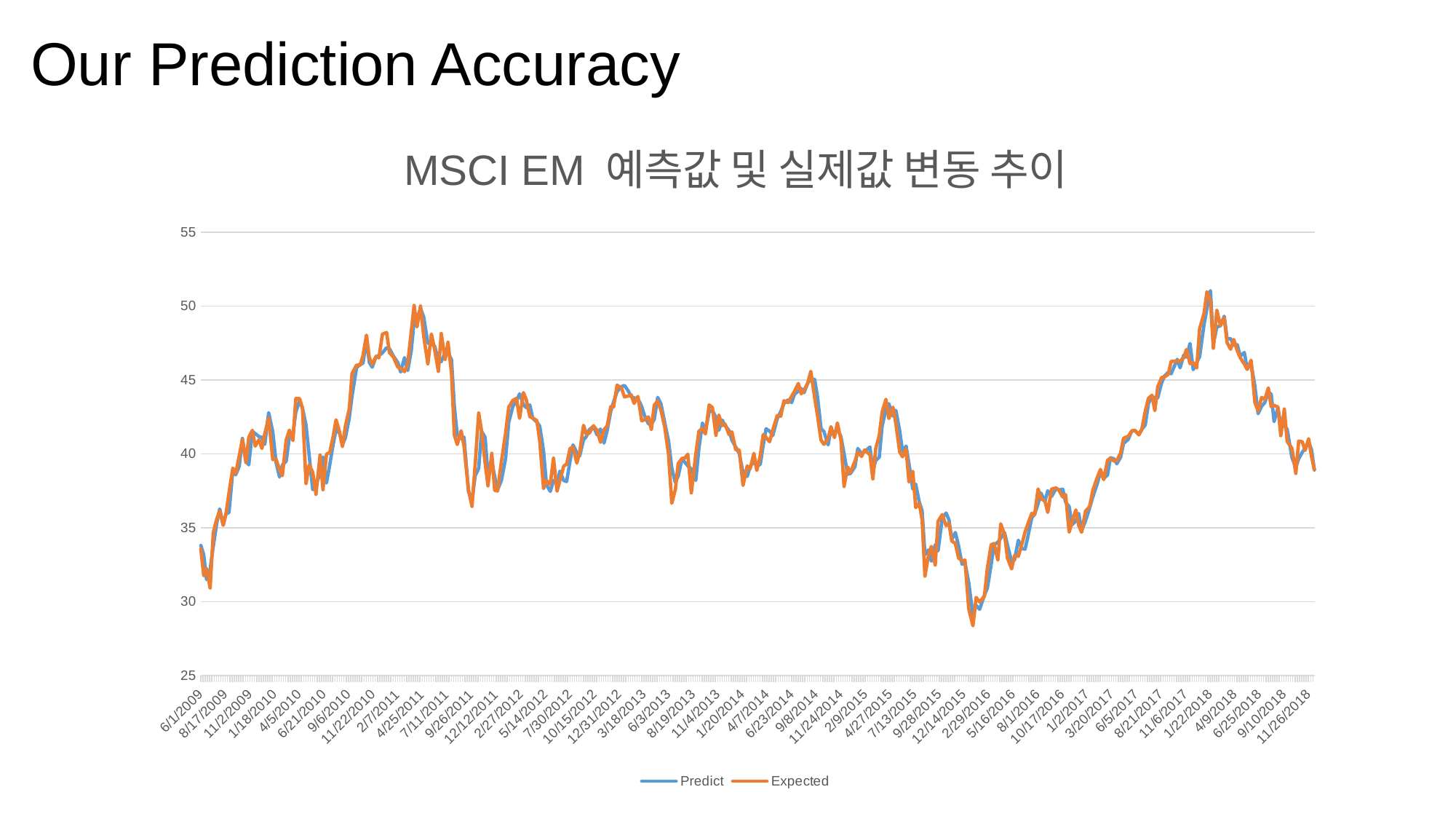

Our Prediction Accuracy

### Chart: MSCI EM 예측값 및 실제값 변동 추이

| Category | Predict | Expected |
|---|---|---|
| 39965 | 33.7985171436623 | 33.568 |
| 39974 | 33.165594572418 | 31.75 |
| 39983 | 31.4836183343022 | 32.23 |
| 39994 | 32.1743297530043 | 30.92 |
| 40004 | 33.7531547489061 | 34.665 |
| 40015 | 35.3426308681254 | 35.61 |
| 40024 | 36.2668365478921 | 36.12 |
| 40035 | 35.1979191244885 | 35.16 |
| 40044 | 35.9530849064884 | 36.02 |
| 40053 | 36.0187734682931 | 37.35 |
| 40065 | 38.8662297287638 | 39.03 |
| 40074 | 38.581238832701 | 38.669 |
| 40085 | 39.1547250608627 | 39.85 |
| 40095 | 41.0414484923661 | 40.98 |
| 40106 | 39.5040025763208 | 39.41 |
| 40115 | 39.253254131375 | 41.11 |
| 40126 | 41.5183541385493 | 41.59 |
| 40135 | 41.3699990357562 | 40.52 |
| 40147 | 41.1664515772793 | 40.96 |
| 40156 | 41.1145927465132 | 40.36 |
| 40165 | 40.6464848730492 | 41.36 |
| 40177 | 42.7860825684026 | 42.42 |
| 40190 | 41.4883641770713 | 39.61 |
| 40200 | 39.4321655134992 | 39.63 |
| 40211 | 38.4249517442427 | 38.93 |
| 40220 | 39.2306186968546 | 38.52 |
| 40232 | 39.5038817631116 | 40.95 |
| 40242 | 41.1724846275556 | 41.6 |
| 40253 | 41.3517164003771 | 40.9 |
| 40262 | 42.8248490690399 | 43.74 |
| 40274 | 43.6041492802911 | 43.74 |
| 40283 | 43.0881942387355 | 43.06 |
| 40294 | 41.9407438009082 | 37.9901 |
| 40304 | 39.8642239041323 | 39.25 |
| 40315 | 37.572733186037 | 38.74 |
| 40325 | 37.9325777344522 | 37.26 |
| 40338 | 38.6265745929179 | 39.92 |
| 40347 | 39.7861170122343 | 37.57 |
| 40358 | 38.0234782087497 | 39.975 |
| 40368 | 39.2443793400188 | 40.08 |
| 40379 | 40.6648492864665 | 41.2 |
| 40388 | 41.6511122079908 | 42.3 |
| 40399 | 41.3974033477216 | 41.46 |
| 40408 | 40.6318871295453 | 40.49 |
| 40417 | 41.0736220116616 | 41.868 |
| 40429 | 42.4017387283011 | 43.02 |
| 40438 | 43.9170487894149 | 45.43 |
| 40452 | 45.8167762414126 | 46.01 |
| 40463 | 46.0787545808805 | 45.98 |
| 40472 | 46.1194795270072 | 46.63 |
| 40483 | 47.6962641542925 | 48.03 |
| 40492 | 46.1801037265558 | 46.51 |
| 40501 | 45.8648462967263 | 46.065 |
| 40513 | 46.5834860511984 | 46.59 |
| 40522 | 46.6481507131435 | 46.5 |
| 40533 | 46.8399657002171 | 48.1 |
| 40546 | 47.179099347878 | 48.21 |
| 40555 | 47.115549951171 | 46.8425 |
| 40567 | 46.6206512920193 | 46.56 |
| 40581 | 46.1771062965901 | 45.87 |
| 40590 | 45.5404807280754 | 45.79 |
| 40602 | 46.5100117520422 | 45.56 |
| 40612 | 45.6344425853649 | 46.0975 |
| 40623 | 46.9606765820554 | 48.25 |
| 40632 | 48.9748740450394 | 50.04 |
| 40641 | 49.1116745102305 | 48.5899 |
| 40652 | 49.8401314643479 | 50.0 |
| 40662 | 49.2631338237509 | 47.97 |
| 40675 | 47.483038654485 | 46.09 |
| 40686 | 47.4354345858195 | 48.11 |
| 40696 | 47.2999893773715 | 47.09 |
| 40708 | 46.3200393642428 | 45.58 |
| 40717 | 46.2473262499888 | 48.14 |
| 40729 | 46.8439832632196 | 46.368 |
| 40738 | 46.8375590589528 | 47.55 |
| 40749 | 46.3710331877655 | 45.461 |
| 40758 | 43.1733507475567 | 41.27 |
| 40767 | 41.2896094347194 | 40.63 |
| 40779 | 41.0138609798866 | 41.56 |
| 40788 | 41.1266736686312 | 40.53 |
| 40802 | 37.4537001977883 | 37.58 |
| 40813 | 36.7700673891908 | 36.44 |
| 40823 | 38.5168924940918 | 39.27 |
| 40834 | 39.0067135127514 | 42.76 |
| 40843 | 41.5226562424089 | 41.54 |
| 40854 | 41.1255463106717 | 39.39 |
| 40863 | 38.5767177917874 | 37.83 |
| 40875 | 39.4657744104832 | 40.03 |
| 40884 | 38.4747804261931 | 37.52 |
| 40893 | 37.5604553910012 | 37.48 |
| 40905 | 38.19161248177 | 39.458 |
| 40918 | 39.6554087538039 | 41.38 |
| 40928 | 42.1225307036949 | 43.16 |
| 40941 | 43.2115987471482 | 43.615 |
| 40952 | 43.5763482389729 | 43.75 |
| 40962 | 44.0599618212689 | 42.405 |
| 40974 | 43.3352576628556 | 44.14 |
| 40983 | 43.1259317131595 | 43.655 |
| 40994 | 43.3055651411308 | 42.51 |
| 41003 | 42.4088644260729 | 42.43 |
| 41016 | 42.1504805898026 | 42.25 |
| 41025 | 41.8701410313938 | 40.85 |
| 41037 | 40.1699859033418 | 37.65 |
| 41046 | 37.912963454272 | 38.2 |
| 41058 | 37.4507940207186 | 37.93 |
| 41068 | 38.2077613698395 | 39.7 |
| 41079 | 38.0557005242524 | 37.47 |
| 41088 | 38.818812303728 | 38.2 |
| 41100 | 38.1944458354054 | 39.165 |
| 41109 | 38.1193147878899 | 39.3 |
| 41120 | 39.5447323833143 | 40.37 |
| 41129 | 40.6008384645383 | 40.45 |
| 41141 | 40.0787538899271 | 39.37 |
| 41150 | 39.8580422912091 | 40.12 |
| 41162 | 40.9513807992262 | 41.93 |
| 41171 | 41.1793451726981 | 41.325 |
| 41180 | 41.6412053419229 | 41.4 |
| 41193 | 41.8502766787604 | 41.9 |
| 41204 | 41.2871545587635 | 41.6 |
| 41215 | 41.6747318152208 | 40.78 |
| 41226 | 40.7275445205502 | 41.63 |
| 41236 | 41.5915766489195 | 41.8901 |
| 41247 | 42.8639233715125 | 43.19 |
| 41256 | 43.5238387444595 | 43.18 |
| 41267 | 44.2170032000879 | 44.65 |
| 41281 | 44.5575706652588 | 44.43 |
| 41290 | 44.6273505262167 | 43.85 |
| 41302 | 44.2519873642435 | 43.92 |
| 41311 | 43.8674688755803 | 43.99 |
| 41320 | 43.7850480770227 | 43.41 |
| 41332 | 43.7401207891576 | 43.89 |
| 41344 | 43.2006163741019 | 42.231 |
| 41353 | 42.5700706773369 | 42.31 |
| 41365 | 42.0288300072879 | 42.495 |
| 41374 | 41.9985845210255 | 41.64 |
| 41383 | 42.33398697275 | 43.29 |
| 41394 | 43.8214163368068 | 43.57 |
| 41404 | 43.3812777436371 | 42.96 |
| 41416 | 42.1049585083654 | 41.81 |
| 41428 | 40.8543859882357 | 39.94 |
| 41438 | 39.0136379259739 | 36.65 |
| 41449 | 38.061202639028 | 37.58 |
| 41458 | 38.4895141400753 | 39.34 |
| 41470 | 39.66802138685 | 39.69 |
| 41479 | 39.4219647971563 | 39.71 |
| 41488 | 39.1825963047182 | 39.97 |
| 41499 | 38.9728240106144 | 37.355 |
| 41513 | 38.1964025753112 | 39.975 |
| 41523 | 40.4098849627309 | 41.53 |
| 41534 | 42.0832979519452 | 41.72 |
| 41543 | 41.5021132248683 | 41.35 |
| 41555 | 42.8406914823055 | 43.309 |
| 41565 | 42.9463890318368 | 43.135 |
| 41576 | 42.4645265831798 | 41.25 |
| 41585 | 41.5904190424382 | 42.625 |
| 41596 | 42.2774518170398 | 41.92 |
| 41605 | 41.8970544555395 | 42.0 |
| 41617 | 41.5754218878402 | 41.3 |
| 41626 | 40.9300661641835 | 41.48 |
| 41638 | 40.4570785898896 | 40.27 |
| 41649 | 40.0200721605752 | 40.26 |
| 41661 | 38.7320502011749 | 37.86 |
| 41674 | 38.469728453818 | 39.18 |
| 41683 | 39.1226624884567 | 38.98 |
| 41695 | 39.4903726115201 | 40.03 |
| 41704 | 39.1171980763789 | 38.87 |
| 41715 | 39.3061404992766 | 39.9 |
| 41724 | 40.5748008160014 | 41.3 |
| 41733 | 41.6952150685698 | 41.11 |
| 41744 | 41.5348026549048 | 40.82 |
| 41754 | 41.2432693385028 | 41.62 |
| 41768 | 42.381061762778 | 42.59 |
| 41779 | 42.8648959809519 | 42.55 |
| 41789 | 43.4065007085031 | 43.59 |
| 41802 | 43.6540375715788 | 43.47 |
| 41813 | 43.4741550135335 | 43.9 |
| 41822 | 44.034718306214 | 44.23 |
| 41834 | 44.2453609448534 | 44.76 |
| 41843 | 44.4178710845232 | 44.06 |
| 41852 | 44.1388975802819 | 44.32 |
| 41863 | 44.7879451803576 | 44.75 |
| 41873 | 45.0741555407588 | 45.58 |
| 41885 | 45.0300205156543 | 43.79 |
| 41894 | 43.8305979037873 | 42.56 |
| 41905 | 41.7113508997394 | 40.93 |
| 41914 | 41.5117113008477 | 40.64 |
| 41927 | 40.6043646654768 | 41.02 |
| 41936 | 41.6340289349227 | 41.84 |
| 41947 | 41.4406196300581 | 41.1 |
| 41956 | 41.6804844993949 | 42.09 |
| 41967 | 41.1668622948112 | 40.96 |
| 41977 | 40.0036042002467 | 37.79 |
| 41988 | 38.6194551418173 | 39.11 |
| 41997 | 38.6650215048079 | 38.74 |
| 42011 | 39.1237434785742 | 39.49 |
| 42020 | 40.364054317805 | 40.12 |
| 42032 | 40.0041772003951 | 39.82 |
| 42041 | 40.1426948581918 | 40.26 |
| 42058 | 40.4621328452143 | 39.93 |
| 42067 | 38.8329632347865 | 38.3 |
| 42076 | 39.5524276496278 | 40.36 |
| 42087 | 39.7642592528774 | 41.24 |
| 42096 | 41.8686982923277 | 42.82 |
| 42108 | 43.0050709863437 | 43.69 |
| 42117 | 43.3893184012442 | 42.39 |
| 42130 | 42.5533269654502 | 43.15 |
| 42139 | 42.9453538316979 | 42.07 |
| 42151 | 41.5472868023074 | 40.11 |
| 42160 | 40.1365907649153 | 39.8 |
| 42171 | 40.5244582311198 | 40.31 |
| 42180 | 39.3228973478958 | 38.09 |
| 42192 | 37.6187329273677 | 38.81 |
| 42201 | 37.9393097582788 | 36.36 |
| 42212 | 36.7476960715991 | 36.64 |
| 42221 | 36.1350742974231 | 35.53 |
| 42230 | 33.1764668026645 | 31.72 |
| 42241 | 33.4881729801394 | 33.13 |
| 42250 | 32.7325718197269 | 33.73 |
| 42262 | 33.8442368901825 | 32.47 |
| 42271 | 33.4347217922785 | 35.43 |
| 42284 | 35.624958147168 | 35.88 |
| 42296 | 35.9913328544292 | 35.14 |
| 42305 | 35.5283364821398 | 35.3 |
| 42314 | 34.2061817770537 | 34.09 |
| 42325 | 34.6730820078295 | 33.94 |
| 42335 | 33.7734667402326 | 32.95 |
| 42346 | 32.526220488829 | 32.76 |
| 42355 | 32.636537291642 | 32.8 |
| 42367 | 31.2619362162278 | 29.5 |
| 42380 | 29.066856876417 | 28.36 |
| 42390 | 29.7400557818339 | 30.28 |
| 42401 | 29.4748387774508 | 29.97 |
| 42416 | 30.4473446285354 | 30.36 |
| 42425 | 30.882209019295 | 32.21 |
| 42437 | 32.5007666441937 | 33.85 |
| 42446 | 33.8198778298701 | 33.93 |
| 42458 | 34.0205443534043 | 32.81 |
| 42467 | 34.2922432413437 | 35.26 |
| 42479 | 34.6517911038823 | 34.54 |
| 42488 | 33.8277865186167 | 32.95 |
| 42501 | 32.7022802658075 | 32.21 |
| 42510 | 32.8158489300372 | 33.1 |
| 42522 | 34.1494705145942 | 33.06 |
| 42534 | 33.5797172079347 | 33.94 |
| 42543 | 33.5481442442494 | 34.69 |
| 42552 | 34.3943600644182 | 35.26 |
| 42564 | 35.6765633492555 | 35.97 |
| 42573 | 35.9073023459297 | 35.88 |
| 42584 | 36.6317838849855 | 37.62 |
| 42593 | 37.3404703714311 | 36.95 |
| 42605 | 36.7686887525146 | 36.81 |
| 42614 | 37.49538171853 | 36.03 |
| 42626 | 37.1115623341029 | 37.61 |
| 42640 | 37.6483628947823 | 37.69 |
| 42650 | 37.5551824193917 | 37.49 |
| 42661 | 37.5957047175014 | 37.08 |
| 42670 | 36.722944612265 | 37.23 |
| 42681 | 36.4268897015541 | 34.7 |
| 42690 | 35.2051855043424 | 35.39 |
| 42702 | 35.448385754934 | 36.2 |
| 42711 | 35.9592146934825 | 35.15 |
| 42720 | 34.8128982828106 | 34.69 |
| 42732 | 35.4424839887674 | 36.12 |
| 42745 | 36.3234488216227 | 36.42 |
| 42755 | 37.0851655436713 | 37.52 |
| 42768 | 37.91040990744 | 38.34 |
| 42779 | 38.742598723714 | 38.94 |
| 42789 | 38.3472428026025 | 38.25 |
| 42801 | 38.5569155298307 | 39.56 |
| 42810 | 39.7308084048527 | 39.7 |
| 42821 | 39.6649629122524 | 39.51 |
| 42830 | 39.3207936776834 | 39.55 |
| 42842 | 39.7705802342406 | 40.05 |
| 42851 | 40.6949547938226 | 41.05 |
| 42866 | 40.9873335838851 | 41.19 |
| 42877 | 41.5580246693959 | 41.55 |
| 42887 | 41.5622270635249 | 41.59 |
| 42899 | 41.3336938312759 | 41.28 |
| 42908 | 41.6465352233836 | 41.63 |
| 42919 | 41.951907317705 | 42.88 |
| 42929 | 43.4017576964826 | 43.76 |
| 42940 | 43.8986125452271 | 43.97 |
| 42949 | 43.7665061524203 | 42.92 |
| 42958 | 43.7769180774087 | 44.53 |
| 42970 | 44.7837621666643 | 45.16 |
| 42979 | 45.2649812819947 | 45.2 |
| 42991 | 45.52075338383 | 45.38 |
| 43000 | 45.4182011772924 | 46.26 |
| 43019 | 46.394763034256 | 46.26 |
| 43028 | 45.8201121777277 | 46.28 |
| 43039 | 46.6672374219497 | 46.49 |
| 43048 | 46.5466588094295 | 47.06 |
| 43059 | 47.4686937833745 | 46.1 |
| 43069 | 45.6969503408063 | 46.17 |
| 43080 | 46.1973997931606 | 45.81 |
| 43089 | 46.572290552603 | 48.47 |
| 43103 | 48.7585474682476 | 49.51 |
| 43112 | 49.8258809881407 | 50.97 |
| 43123 | 51.030205866833 | 50.34 |
| 43132 | 47.4387437261875 | 47.15 |
| 43143 | 48.5869235662061 | 49.72 |
| 43154 | 48.6645897390247 | 48.7 |
| 43166 | 49.3112922589829 | 49.21 |
| 43175 | 47.7766445247947 | 47.53 |
| 43186 | 47.7998042969362 | 47.08 |
| 43196 | 47.3469299006167 | 47.73 |
| 43207 | 47.3766387674519 | 46.97 |
| 43216 | 46.605916252403 | 46.51 |
| 43229 | 46.8576045715058 | 46.07 |
| 43238 | 45.7481262007435 | 45.71 |
| 43250 | 46.1078737596898 | 46.33 |
| 43262 | 44.5686929513597 | 43.47 |
| 43272 | 42.7200253413291 | 42.9 |
| 43283 | 43.2197462941152 | 43.82 |
| 43293 | 43.4679603945059 | 43.67 |
| 43304 | 44.1924649966273 | 44.46 |
| 43313 | 44.0282420402907 | 43.19 |
| 43322 | 42.1806491534881 | 43.28 |
| 43334 | 43.1164547875827 | 43.17 |
| 43343 | 41.8990019539137 | 41.23 |
| 43354 | 41.9028348951083 | 43.03 |
| 43363 | 41.6594343061162 | 40.84 |
| 43378 | 39.733631319589 | 40.36 |
| 43390 | 39.0771735638349 | 38.67 |
| 43399 | 39.6685838306866 | 40.86 |
| 43410 | 40.0983352158493 | 40.82 |
| 43419 | 40.3691472440094 | 40.23 |
| 43430 | 40.8083589629399 | 41.02 |
| 43439 | 40.2749345024354 | 39.83 |
| 43448 | 38.9042338723301 | 38.92 |